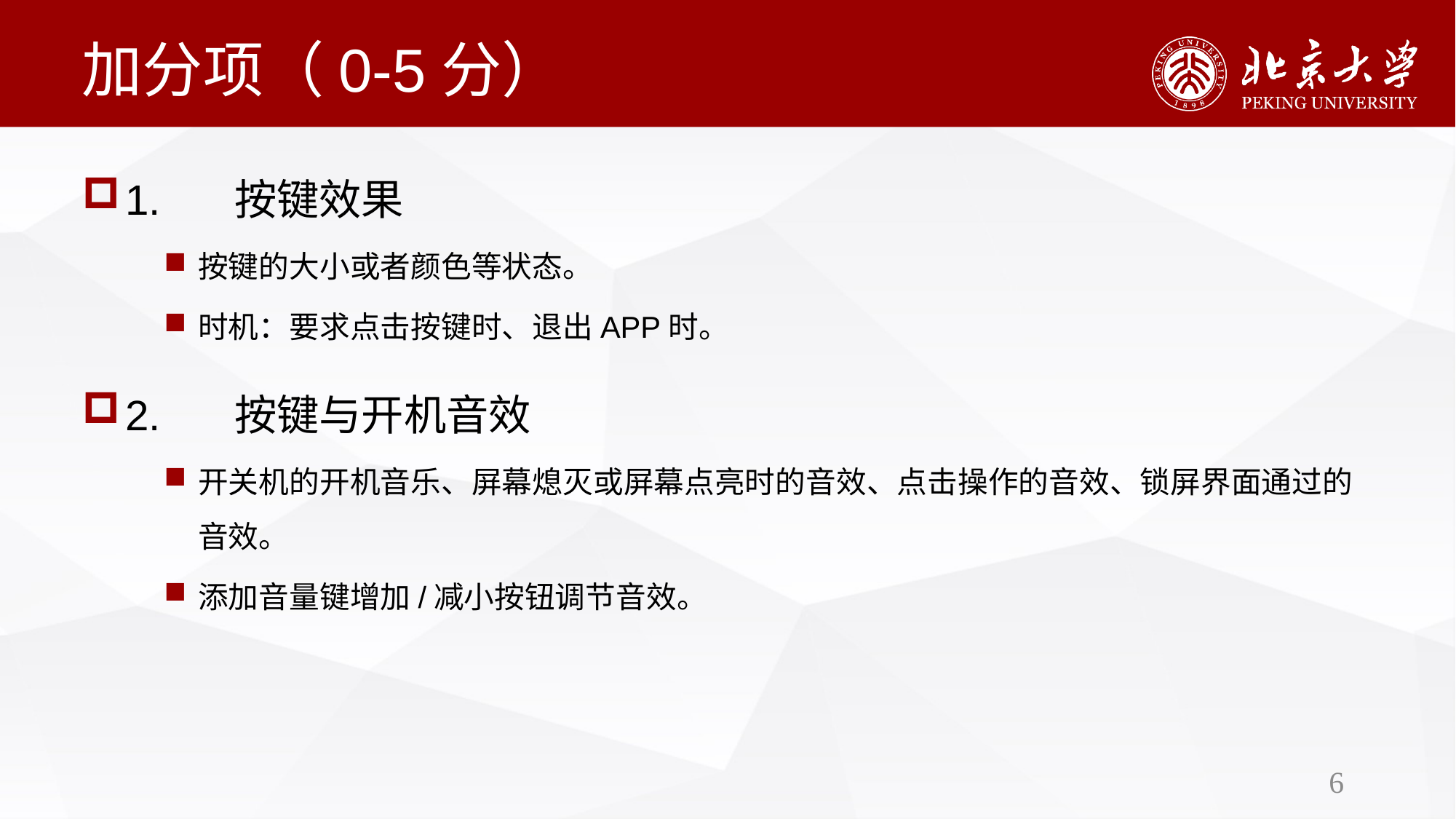

# 加分项（0-5分）
1.	按键效果
按键的大小或者颜色等状态。
时机：要求点击按键时、退出APP时。
2.	按键与开机音效
开关机的开机音乐、屏幕熄灭或屏幕点亮时的音效、点击操作的音效、锁屏界面通过的音效。
添加音量键增加/减小按钮调节音效。
6